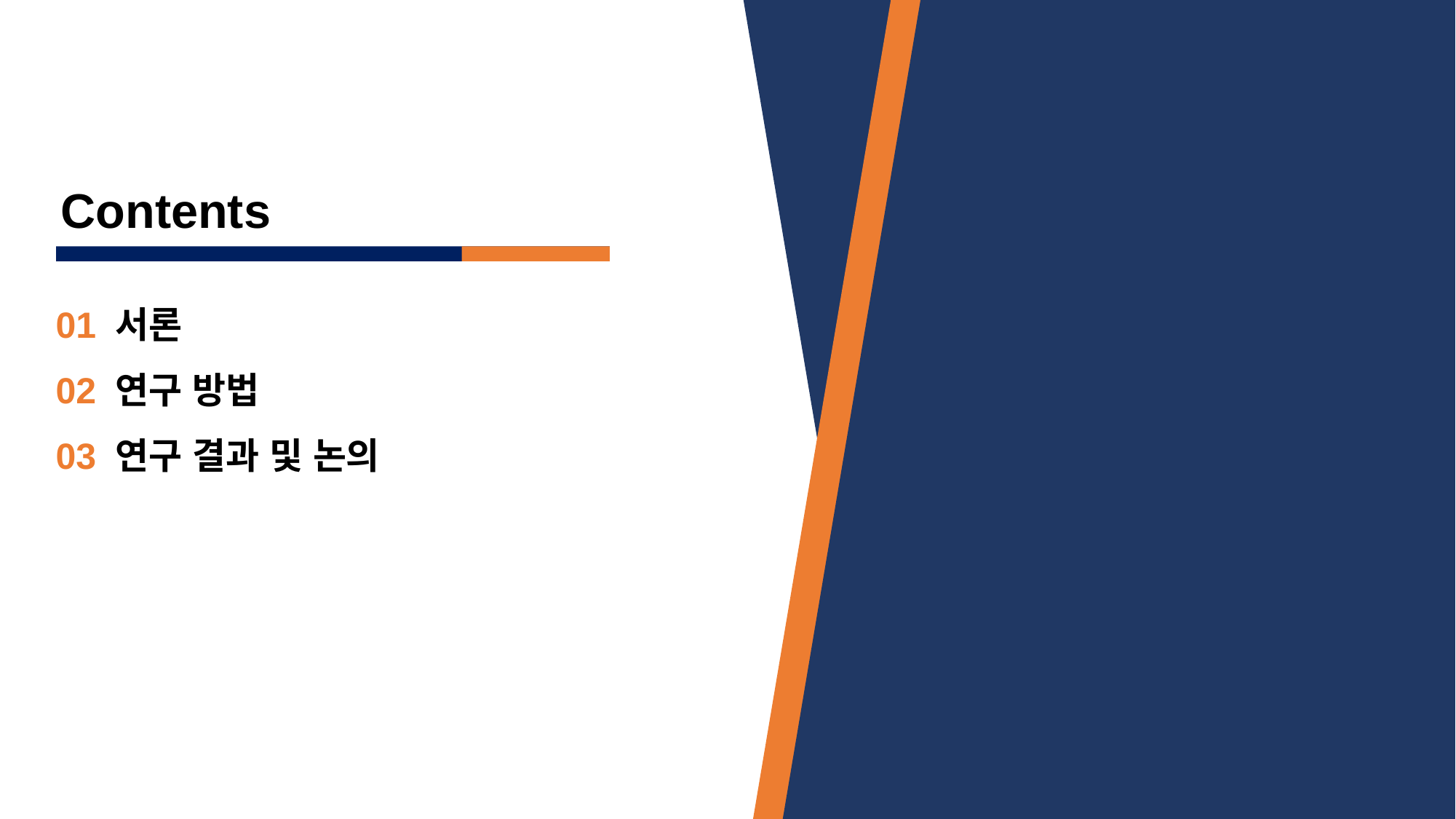

Contents

01 서론
02 연구 방법
03 연구 결과 및 논의